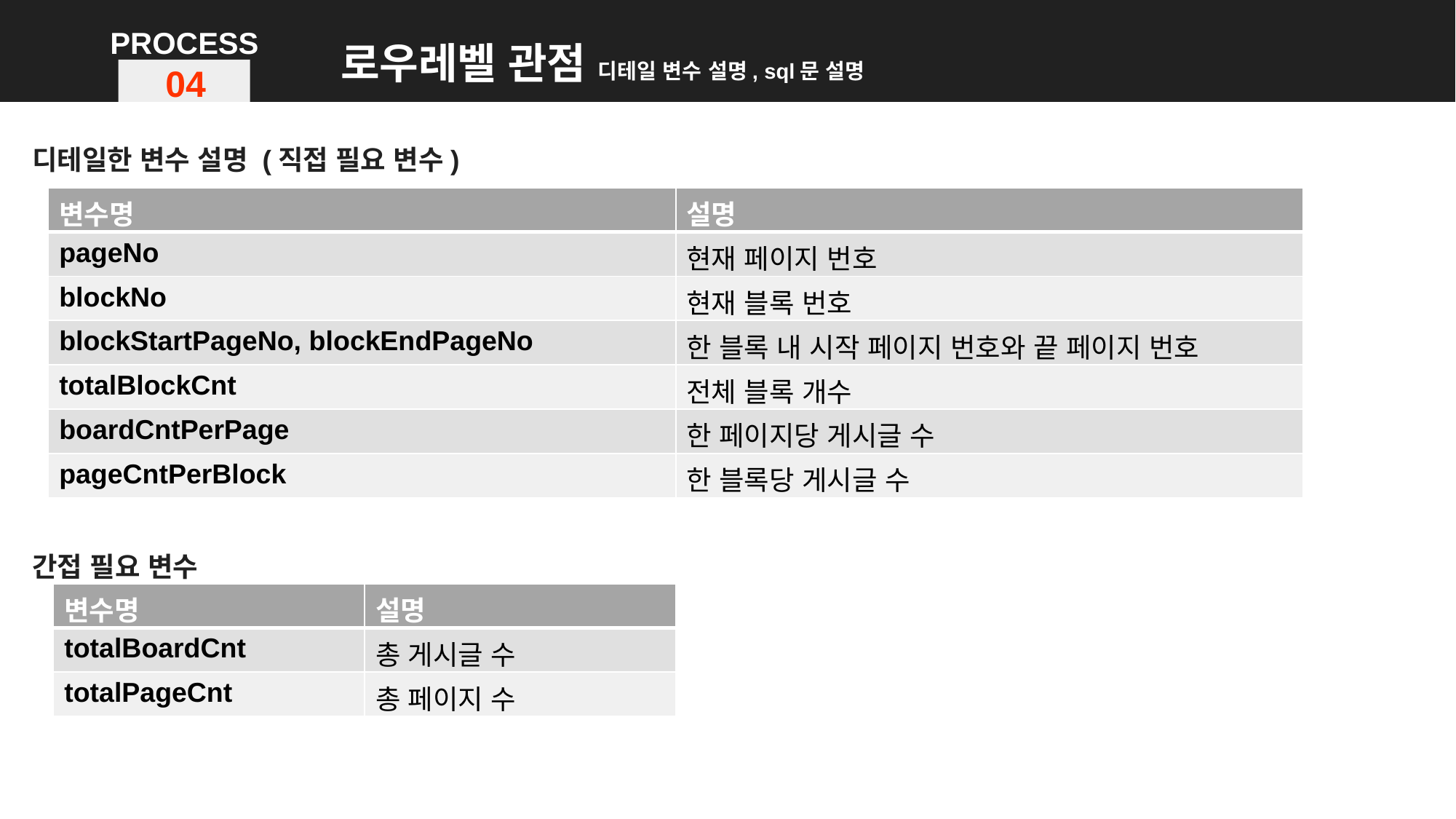

PROCESS
로우레벨 관점 디테일 변수 설명, sql문 설명
04

디테일한 변수 설명 (직접 필요 변수)

| 변수명 | 설명 |
| --- | --- |
| pageNo | 현재 페이지 번호 |
| blockNo | 현재 블록 번호 |
| blockStartPageNo, blockEndPageNo | 한 블록 내 시작 페이지 번호와 끝 페이지 번호 |
| totalBlockCnt | 전체 블록 개수 |
| boardCntPerPage | 한 페이지당 게시글 수 |
| pageCntPerBlock | 한 블록당 게시글 수 |

하이레벨 관점 아이디어 구상 단계

기타
컨텐츠에 대한 내용을 적어요
사용변수 정의 board, page, block 변수
간접 필요 변수
사용변수 코드설명 변수값 구하기
| 변수명 | 설명 |
| --- | --- |
| totalBoardCnt | 총 게시글 수 |
| totalPageCnt | 총 페이지 수 |

화면단 출력 구한 변수들을 jsp에 활용해보자!